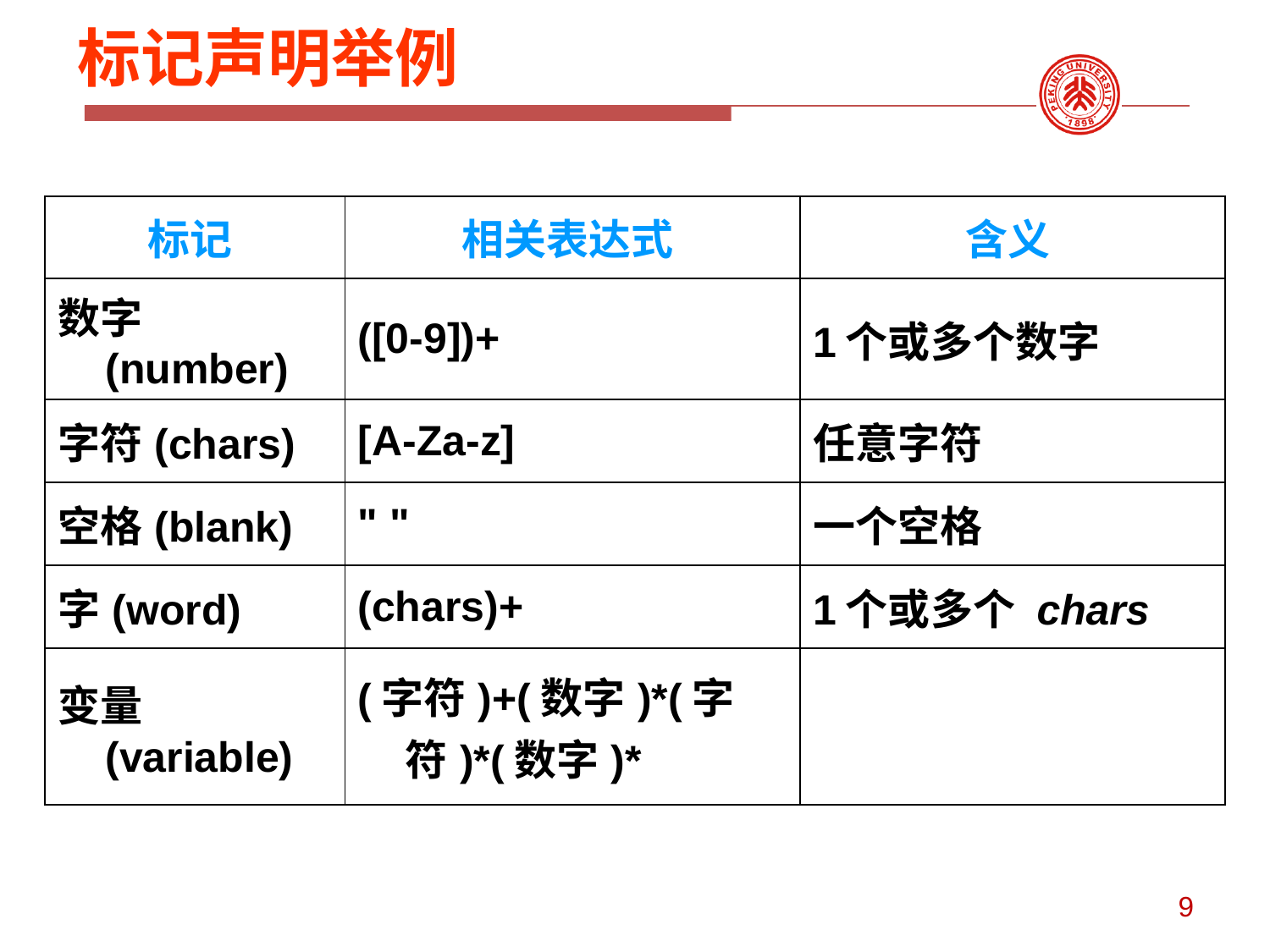

# 标记声明举例
| 标记 | 相关表达式 | 含义 |
| --- | --- | --- |
| 数字(number) | ([0-9])+ | 1个或多个数字 |
| 字符(chars) | [A-Za-z] | 任意字符 |
| 空格(blank) | " " | 一个空格 |
| 字(word) | (chars)+ | 1个或多个 chars |
| 变量(variable) | (字符)+(数字)\*(字符)\*(数字)\* |  |
9